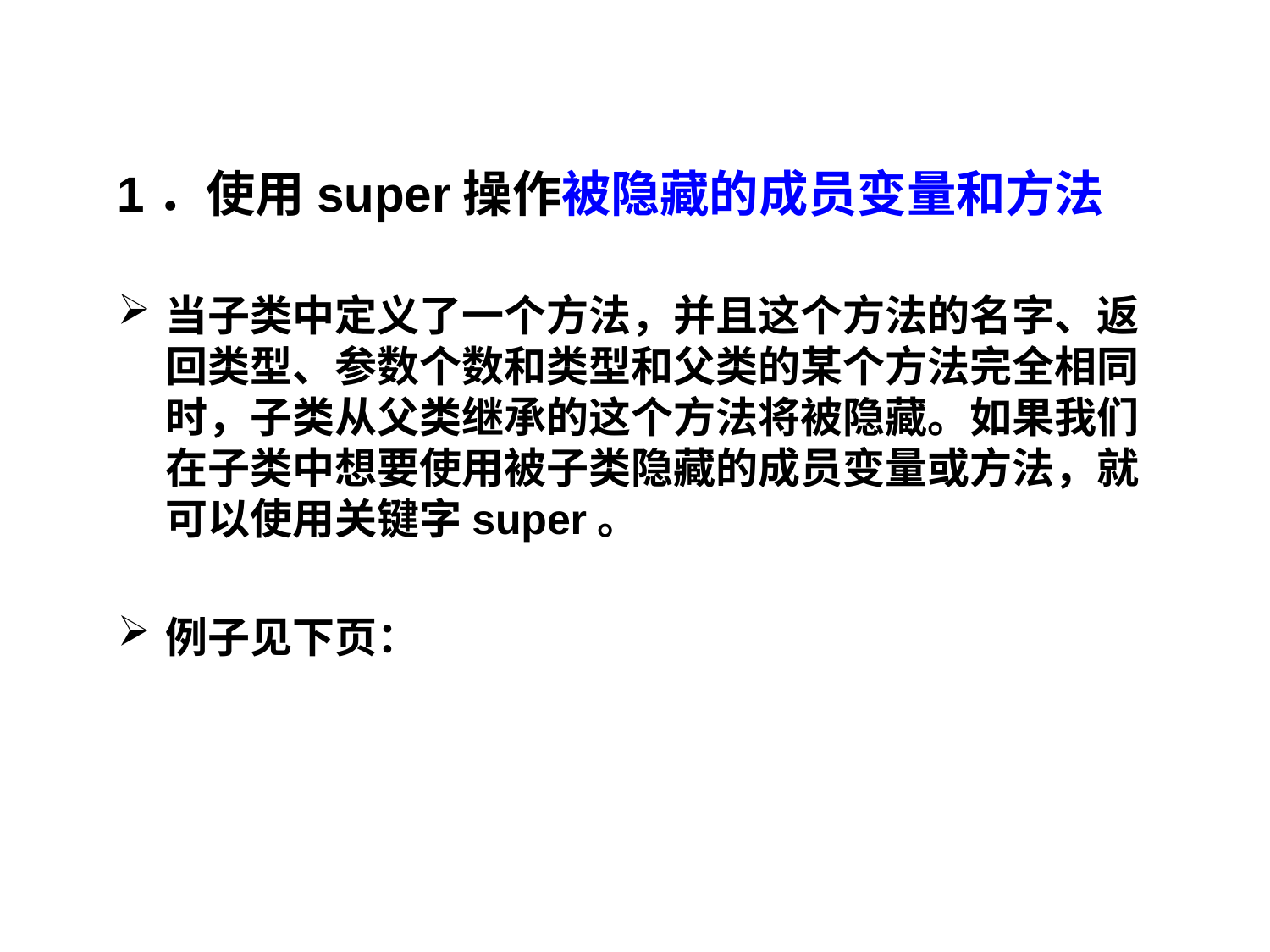

1．使用super操作被隐藏的成员变量和方法

当子类中定义了一个方法，并且这个方法的名字、返回类型、参数个数和类型和父类的某个方法完全相同时，子类从父类继承的这个方法将被隐藏。如果我们在子类中想要使用被子类隐藏的成员变量或方法，就可以使用关键字super。

例子见下页：